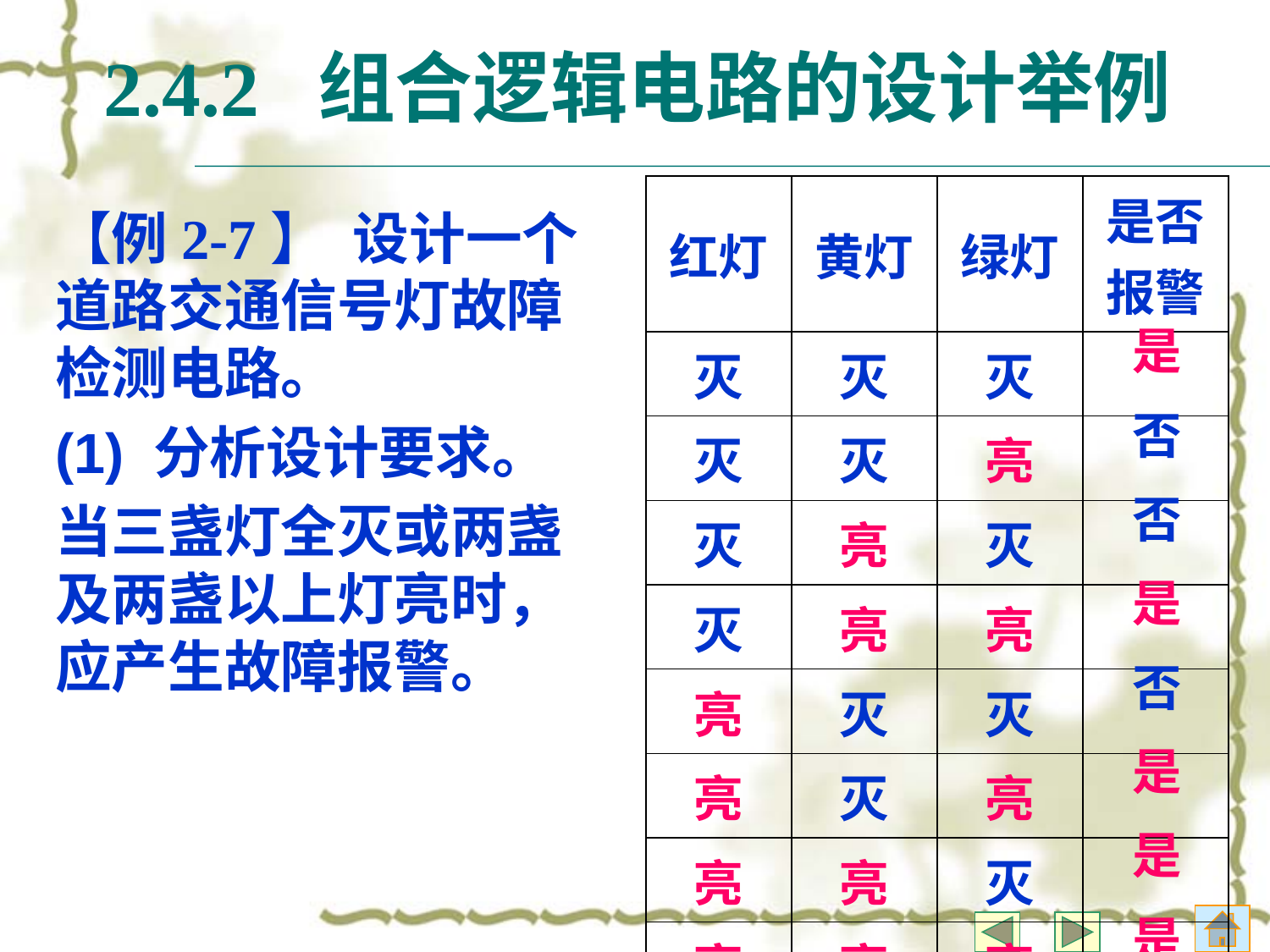

# 2.4.2  组合逻辑电路的设计举例
| 红灯 | 黄灯 | 绿灯 | 是否 报警 |
| --- | --- | --- | --- |
| 灭 | 灭 | 灭 |  |
| 灭 | 灭 | 亮 |  |
| 灭 | 亮 | 灭 |  |
| 灭 | 亮 | 亮 |  |
| 亮 | 灭 | 灭 |  |
| 亮 | 灭 | 亮 |  |
| 亮 | 亮 | 灭 |  |
| 亮 | 亮 | 亮 |  |
【例2-7】  设计一个道路交通信号灯故障检测电路。
(1) 分析设计要求。
当三盏灯全灭或两盏及两盏以上灯亮时，应产生故障报警。
| 是 |
| --- |
| 否 |
| 否 |
| 是 |
| 否 |
| 是 |
| 是 |
| 是 |